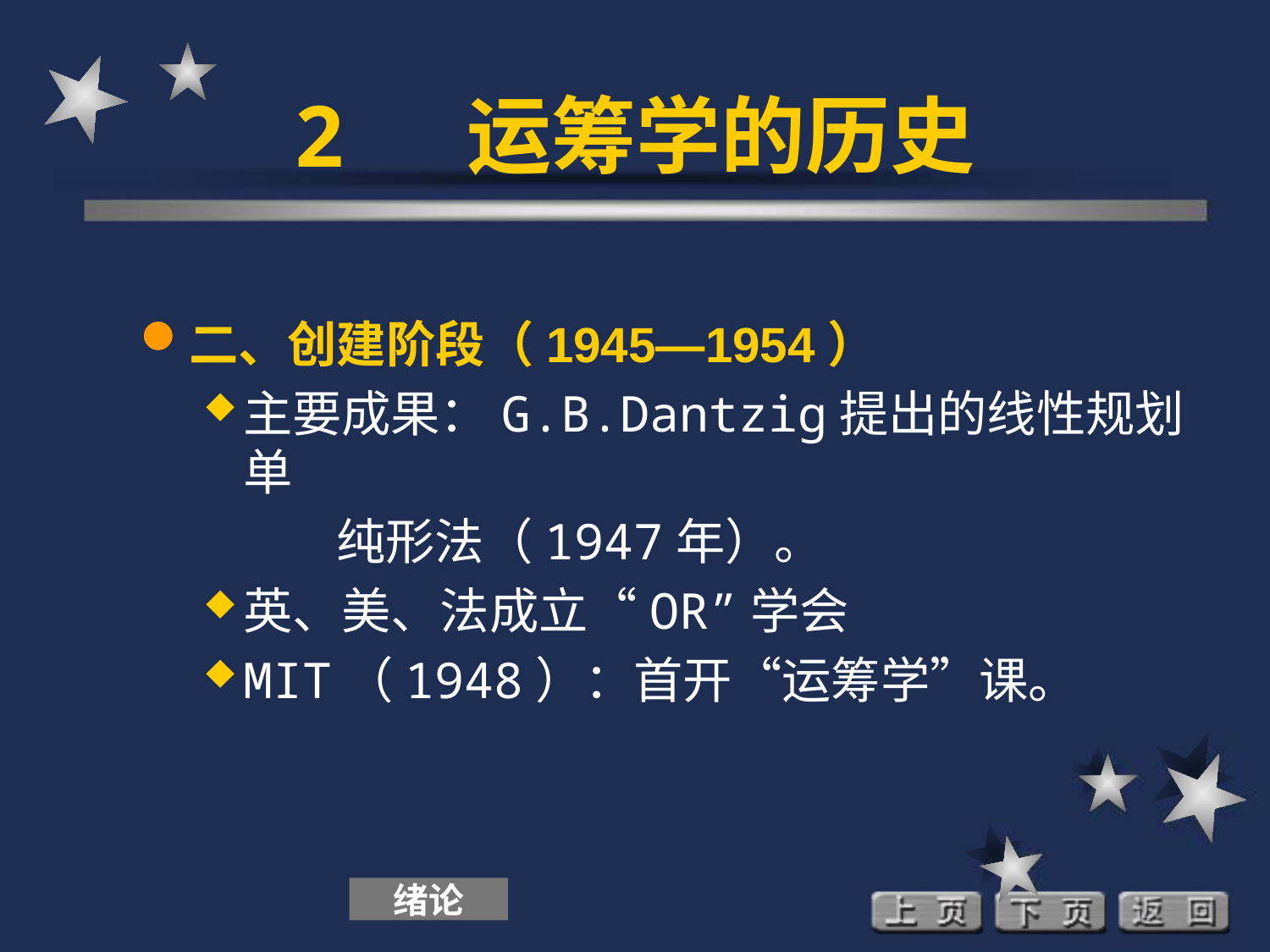

2  运筹学的历史
二、创建阶段（1945—1954）
主要成果：G.B.Dantzig提出的线性规划单
           纯形法（1947年）。
英、美、法成立“OR”学会
MIT（1948）：首开“运筹学”课。

绪论